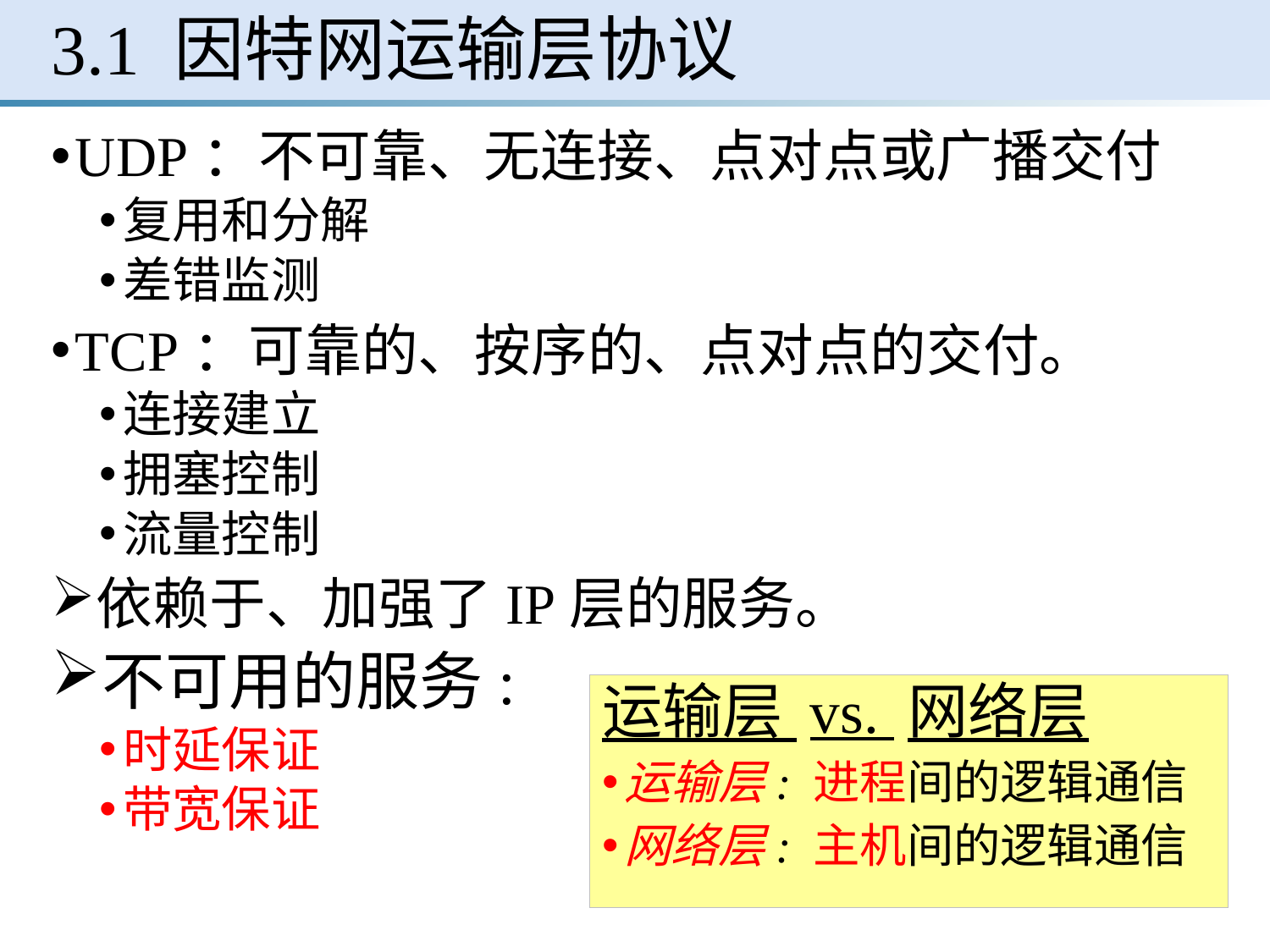

# 3.1 因特网运输层协议
UDP：不可靠、无连接、点对点或广播交付
复用和分解
差错监测
TCP：可靠的、按序的、点对点的交付。
连接建立
拥塞控制
流量控制
依赖于、加强了IP层的服务。
不可用的服务:
时延保证
带宽保证
运输层 vs. 网络层
运输层: 进程间的逻辑通信
网络层: 主机间的逻辑通信